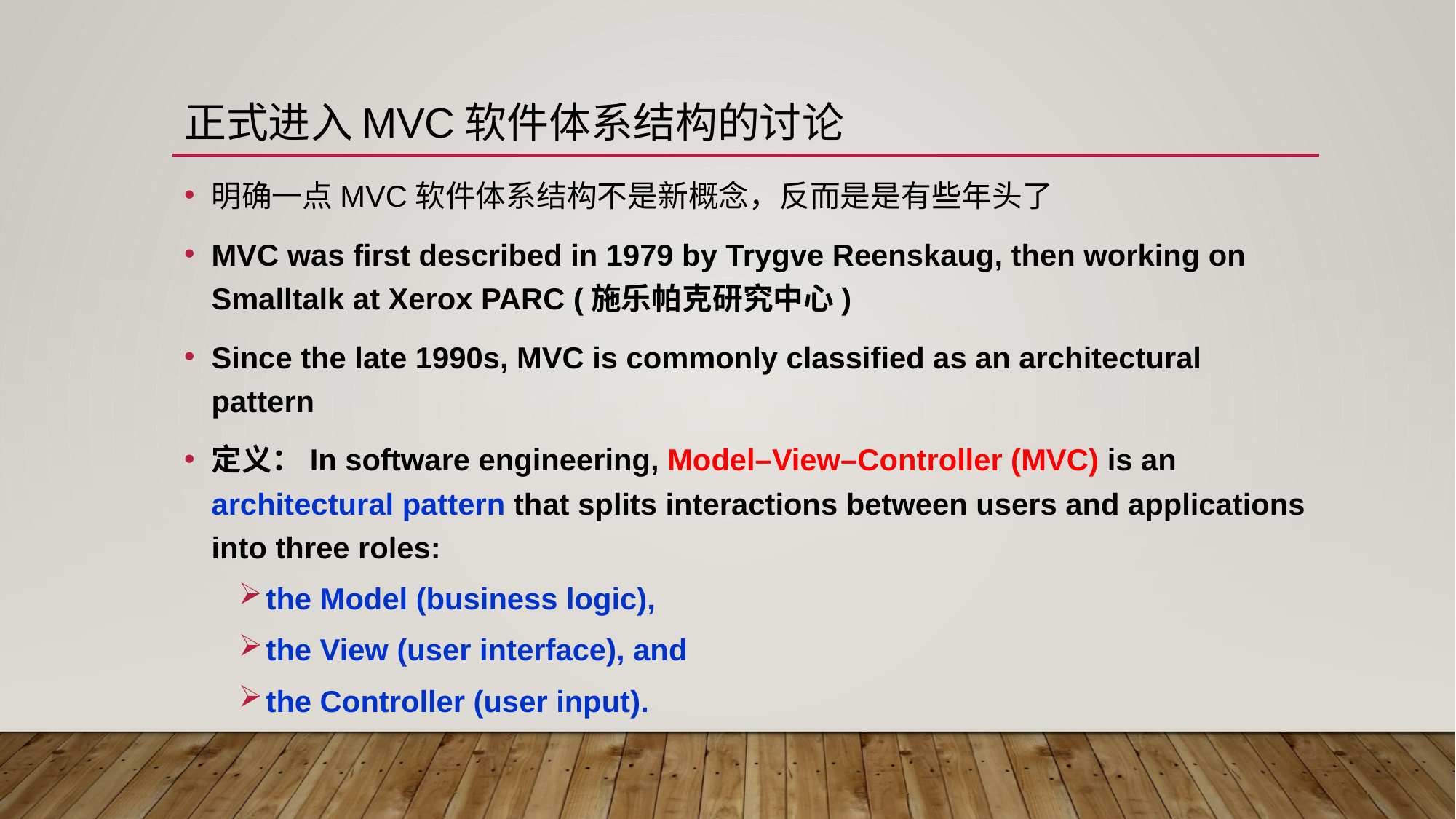

# 正式进入MVC软件体系结构的讨论
明确一点MVC软件体系结构不是新概念，反而是是有些年头了
MVC was first described in 1979 by Trygve Reenskaug, then working on Smalltalk at Xerox PARC (施乐帕克研究中心)
Since the late 1990s, MVC is commonly classified as an architectural pattern
定义：In software engineering, Model–View–Controller (MVC) is an architectural pattern that splits interactions between users and applications into three roles:
the Model (business logic),
the View (user interface), and
the Controller (user input).